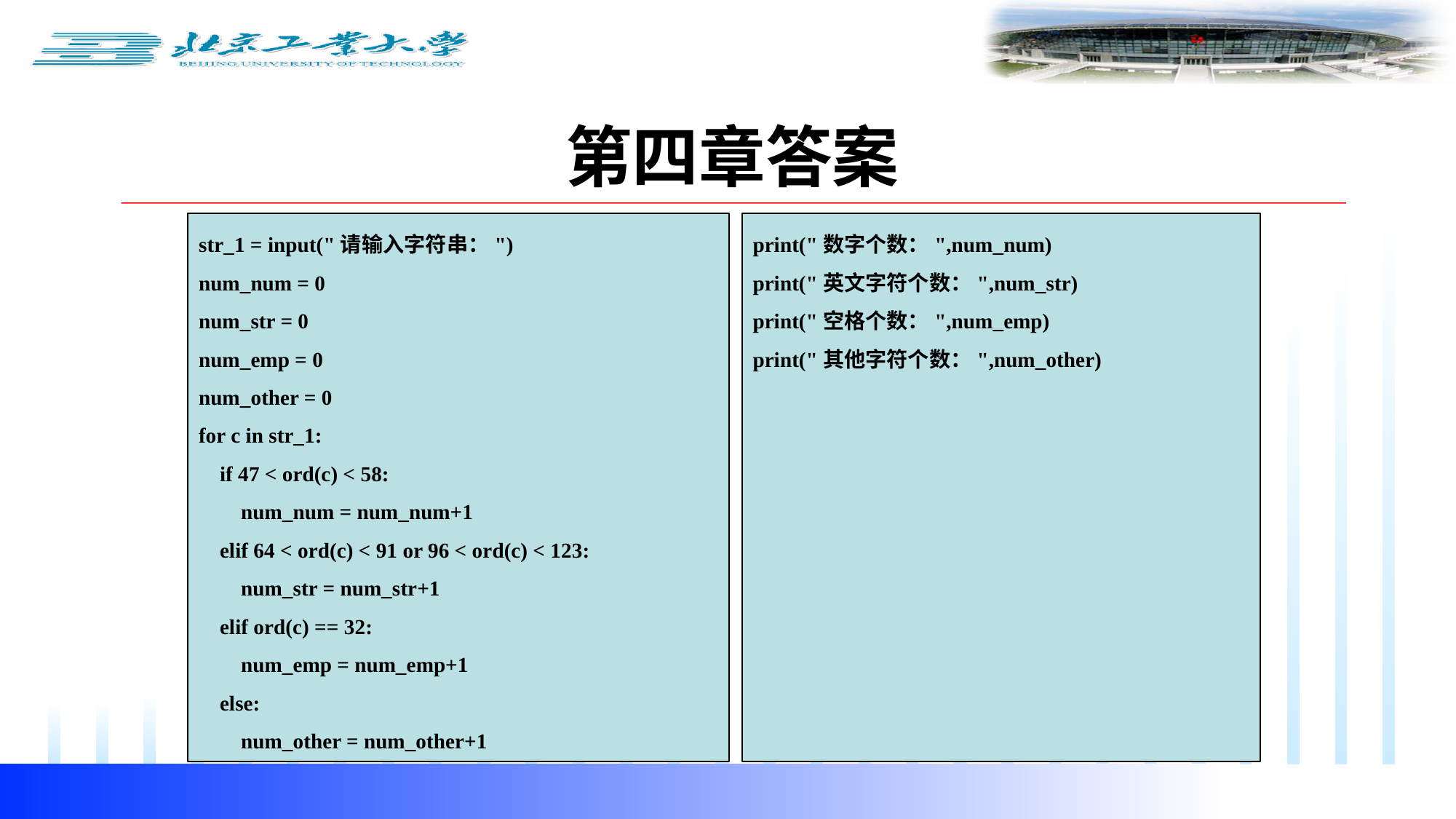

第四章答案
str_1 = input("请输入字符串：")
num_num = 0
num_str = 0
num_emp = 0
num_other = 0
for c in str_1:
    if 47 < ord(c) < 58:
        num_num = num_num+1
    elif 64 < ord(c) < 91 or 96 < ord(c) < 123:
        num_str = num_str+1
    elif ord(c) == 32:
        num_emp = num_emp+1
    else:
        num_other = num_other+1
print("数字个数：",num_num)
print("英文字符个数：",num_str)
print("空格个数：",num_emp)
print("其他字符个数：",num_other)